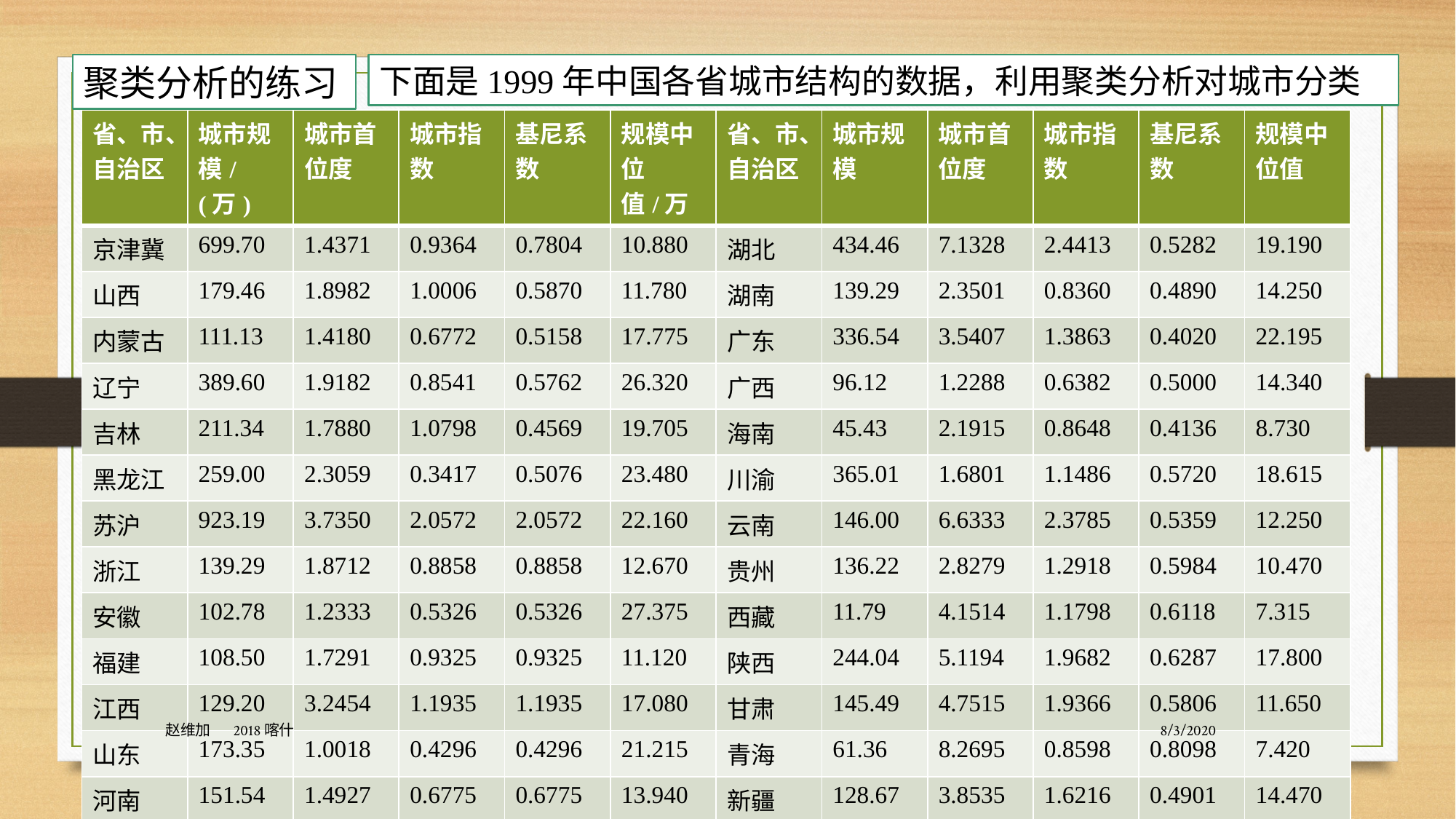

聚类分析的练习
下面是1999年中国各省城市结构的数据，利用聚类分析对城市分类
| 省、市、自治区 | 城市规模/(万) | 城市首位度 | 城市指数 | 基尼系数 | 规模中位值/万 | 省、市、自治区 | 城市规模 | 城市首位度 | 城市指数 | 基尼系数 | 规模中位值 |
| --- | --- | --- | --- | --- | --- | --- | --- | --- | --- | --- | --- |
| 京津冀 | 699.70 | 1.4371 | 0.9364 | 0.7804 | 10.880 | 湖北 | 434.46 | 7.1328 | 2.4413 | 0.5282 | 19.190 |
| 山西 | 179.46 | 1.8982 | 1.0006 | 0.5870 | 11.780 | 湖南 | 139.29 | 2.3501 | 0.8360 | 0.4890 | 14.250 |
| 内蒙古 | 111.13 | 1.4180 | 0.6772 | 0.5158 | 17.775 | 广东 | 336.54 | 3.5407 | 1.3863 | 0.4020 | 22.195 |
| 辽宁 | 389.60 | 1.9182 | 0.8541 | 0.5762 | 26.320 | 广西 | 96.12 | 1.2288 | 0.6382 | 0.5000 | 14.340 |
| 吉林 | 211.34 | 1.7880 | 1.0798 | 0.4569 | 19.705 | 海南 | 45.43 | 2.1915 | 0.8648 | 0.4136 | 8.730 |
| 黑龙江 | 259.00 | 2.3059 | 0.3417 | 0.5076 | 23.480 | 川渝 | 365.01 | 1.6801 | 1.1486 | 0.5720 | 18.615 |
| 苏沪 | 923.19 | 3.7350 | 2.0572 | 2.0572 | 22.160 | 云南 | 146.00 | 6.6333 | 2.3785 | 0.5359 | 12.250 |
| 浙江 | 139.29 | 1.8712 | 0.8858 | 0.8858 | 12.670 | 贵州 | 136.22 | 2.8279 | 1.2918 | 0.5984 | 10.470 |
| 安徽 | 102.78 | 1.2333 | 0.5326 | 0.5326 | 27.375 | 西藏 | 11.79 | 4.1514 | 1.1798 | 0.6118 | 7.315 |
| 福建 | 108.50 | 1.7291 | 0.9325 | 0.9325 | 11.120 | 陕西 | 244.04 | 5.1194 | 1.9682 | 0.6287 | 17.800 |
| 江西 | 129.20 | 3.2454 | 1.1935 | 1.1935 | 17.080 | 甘肃 | 145.49 | 4.7515 | 1.9366 | 0.5806 | 11.650 |
| 山东 | 173.35 | 1.0018 | 0.4296 | 0.4296 | 21.215 | 青海 | 61.36 | 8.2695 | 0.8598 | 0.8098 | 7.420 |
| 河南 | 151.54 | 1.4927 | 0.6775 | 0.6775 | 13.940 | 新疆 | 128.67 | 3.8535 | 1.6216 | 0.4901 | 14.470 |
赵维加    2018喀什
8/3/2020